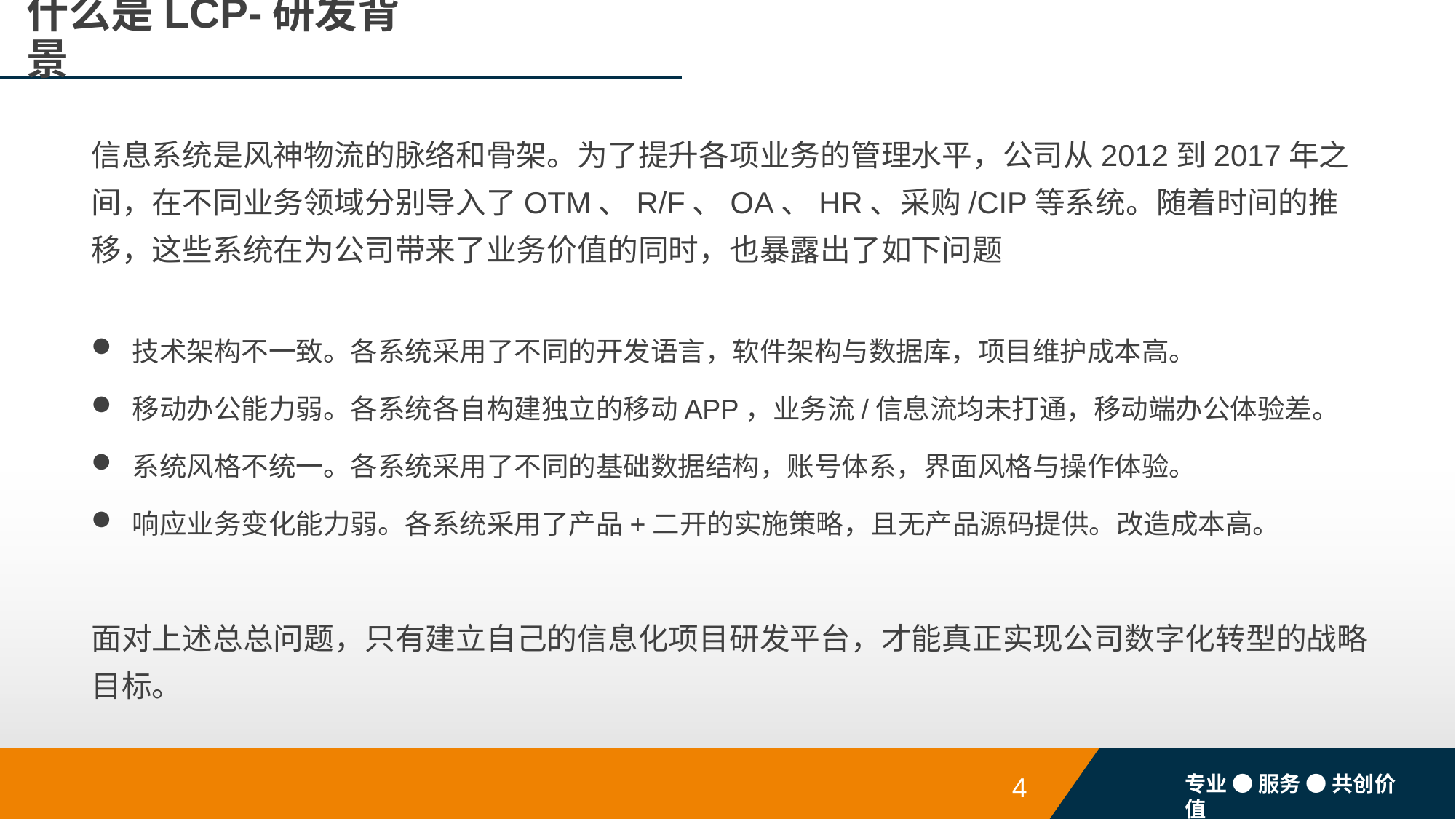

# 什么是LCP-研发背景
信息系统是风神物流的脉络和骨架。为了提升各项业务的管理水平，公司从2012到2017年之间，在不同业务领域分别导入了OTM、R/F、OA、HR、采购/CIP等系统。随着时间的推移，这些系统在为公司带来了业务价值的同时，也暴露出了如下问题
技术架构不一致。各系统采用了不同的开发语言，软件架构与数据库，项目维护成本高。
移动办公能力弱。各系统各自构建独立的移动APP，业务流/信息流均未打通，移动端办公体验差。
系统风格不统一。各系统采用了不同的基础数据结构，账号体系，界面风格与操作体验。
响应业务变化能力弱。各系统采用了产品+二开的实施策略，且无产品源码提供。改造成本高。
面对上述总总问题，只有建立自己的信息化项目研发平台，才能真正实现公司数字化转型的战略目标。